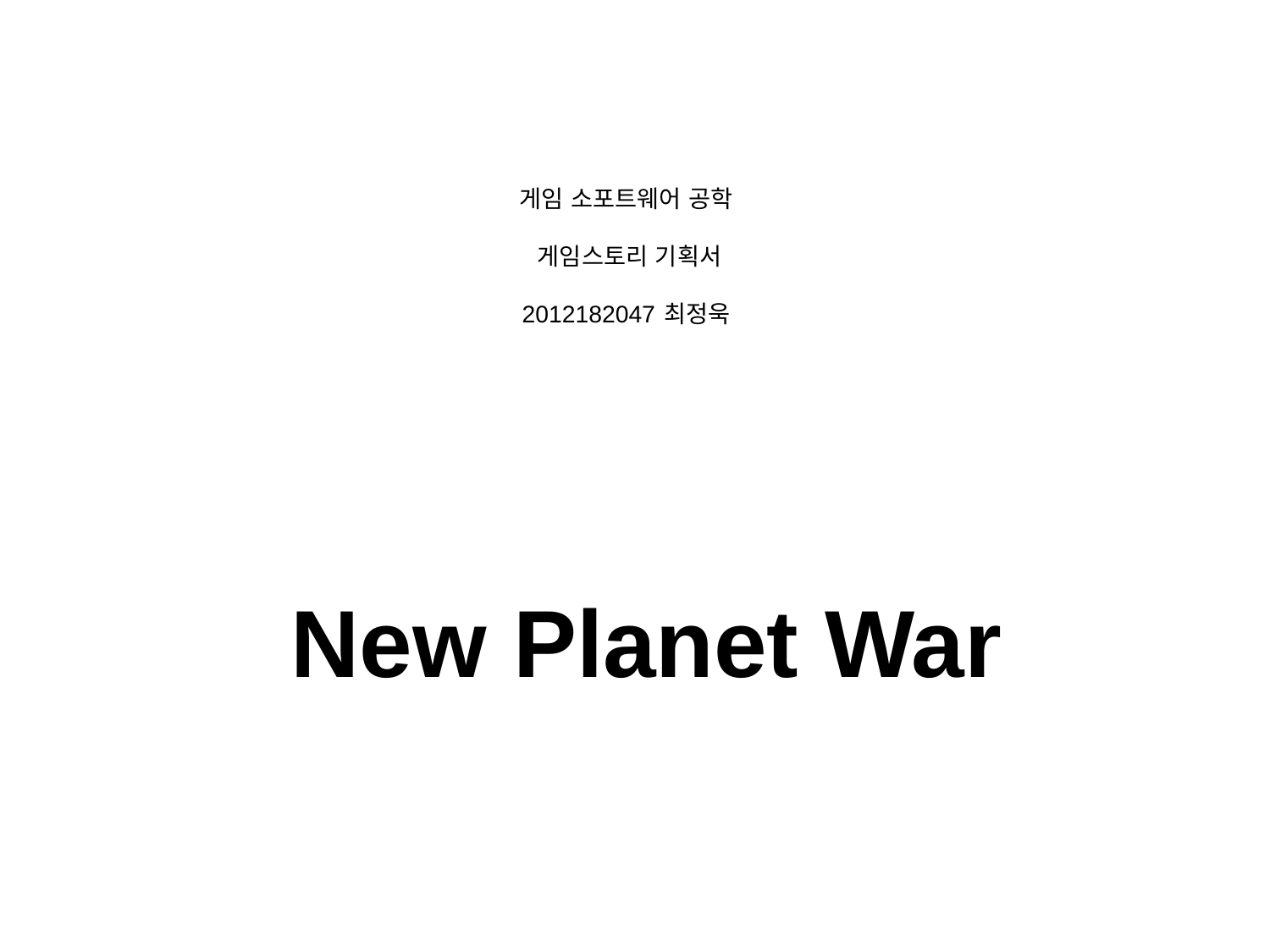

# 게임 소포트웨어 공학 게임스토리 기획서 2012182047 최정욱
New Planet War